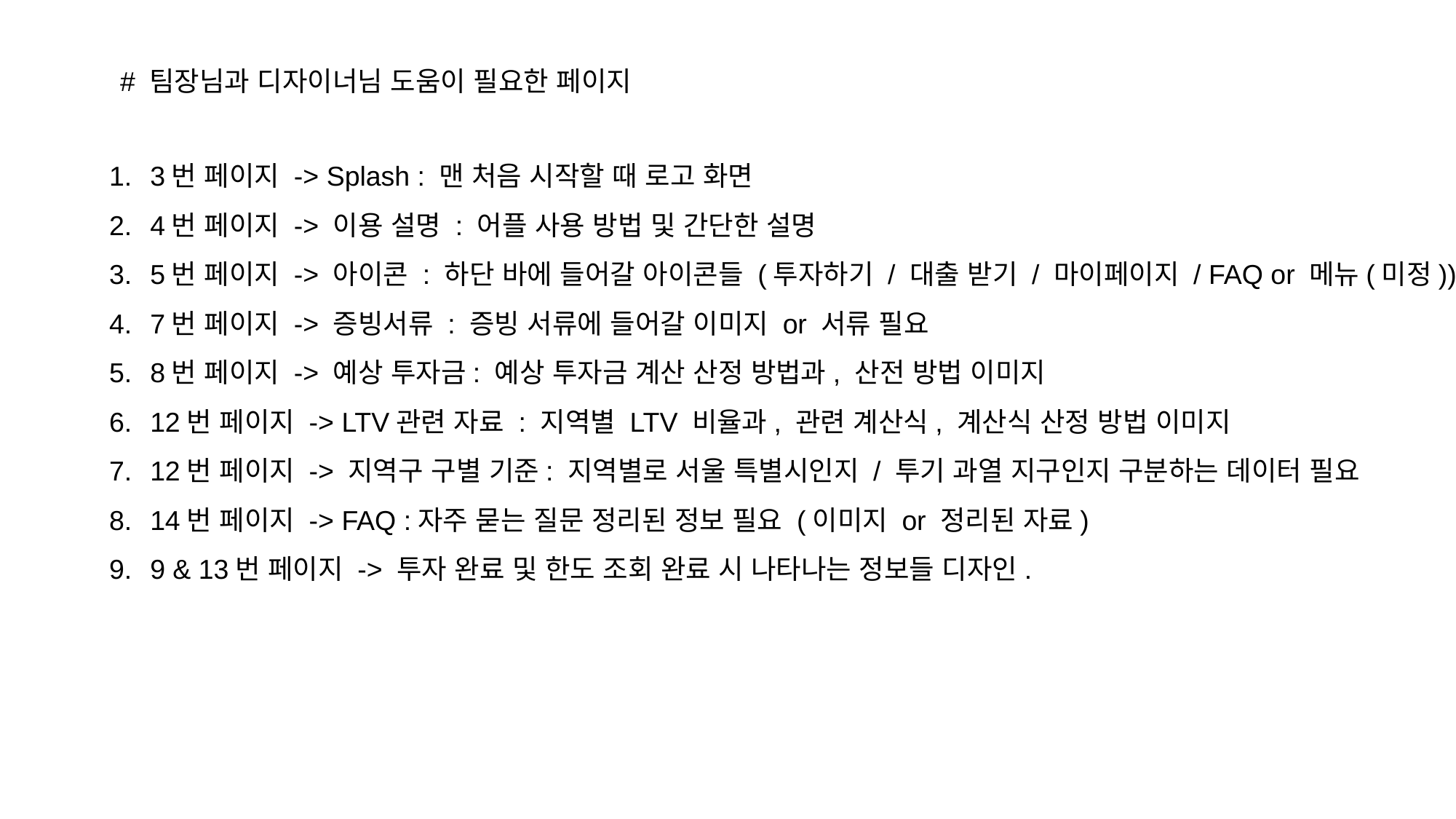

# 팀장님과 디자이너님 도움이 필요한 페이지
3번 페이지 -> Splash : 맨 처음 시작할 때 로고 화면
4번 페이지 -> 이용 설명 : 어플 사용 방법 및 간단한 설명
5번 페이지 -> 아이콘 : 하단 바에 들어갈 아이콘들 (투자하기 / 대출 받기 / 마이페이지 / FAQ or 메뉴(미정))
7번 페이지 -> 증빙서류 : 증빙 서류에 들어갈 이미지 or 서류 필요
8번 페이지 -> 예상 투자금: 예상 투자금 계산 산정 방법과, 산전 방법 이미지
12번 페이지 -> LTV관련 자료 : 지역별 LTV 비율과, 관련 계산식, 계산식 산정 방법 이미지
12번 페이지 -> 지역구 구별 기준: 지역별로 서울 특별시인지 / 투기 과열 지구인지 구분하는 데이터 필요
14번 페이지 -> FAQ :자주 묻는 질문 정리된 정보 필요 (이미지 or 정리된 자료)
9 & 13번 페이지 -> 투자 완료 및 한도 조회 완료 시 나타나는 정보들 디자인.